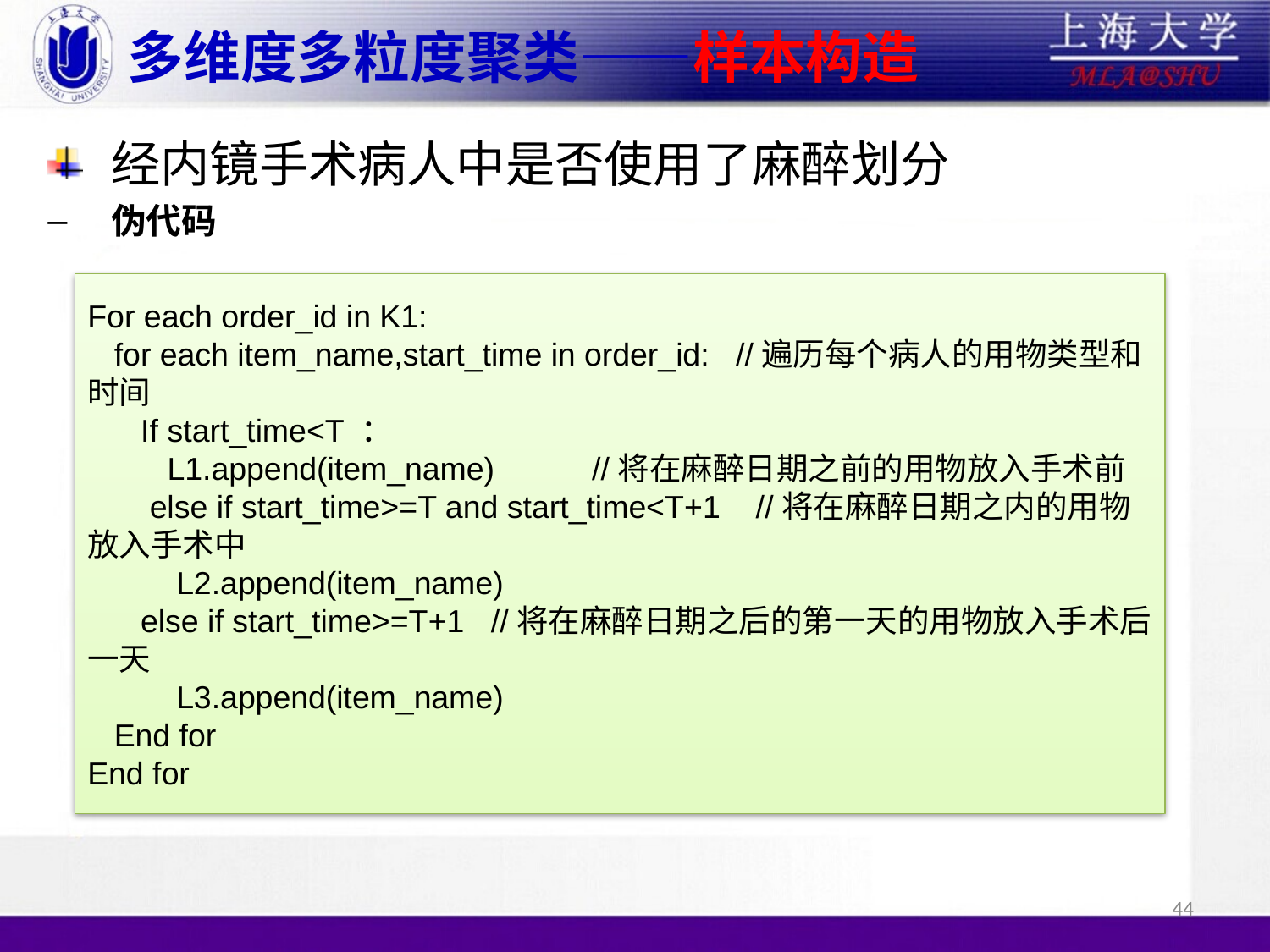

# 多维度多粒度聚类——样本构造
经内镜手术病人中是否使用了麻醉划分
伪代码

For each order_id in K1:
   for each item_name,start_time in order_id:   //遍历每个病人的用物类型和时间
      If start_time<T ：
         L1.append(item_name)           //将在麻醉日期之前的用物放入手术前
       else if start_time>=T and start_time<T+1    //将在麻醉日期之内的用物放入手术中
          L2.append(item_name)
      else if start_time>=T+1   //将在麻醉日期之后的第一天的用物放入手术后一天
          L3.append(item_name)
   End for
End for
44